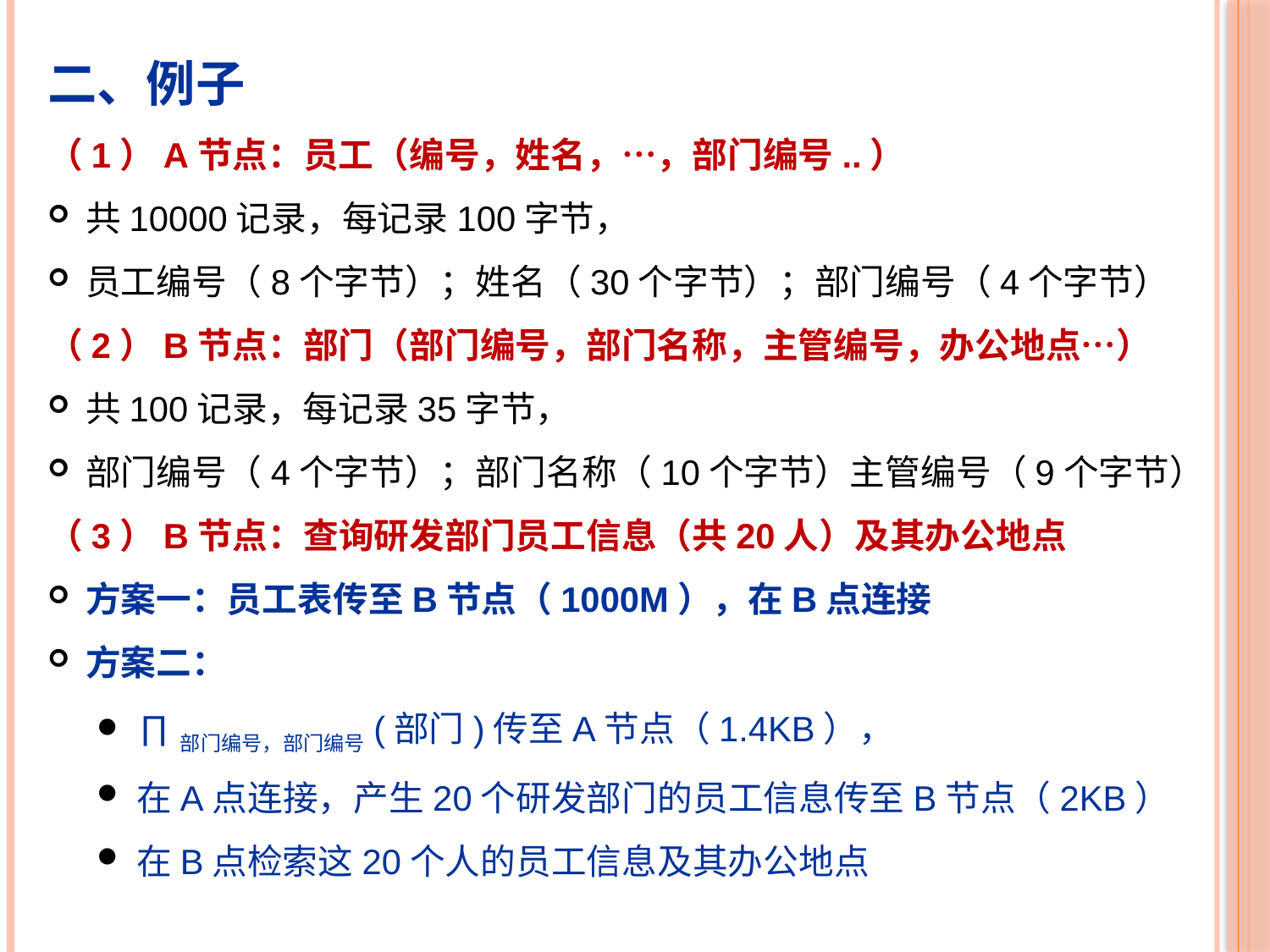

二、例子
（1）A节点：员工（编号，姓名，…，部门编号..）
共10000记录，每记录100字节，
员工编号（8个字节）；姓名（30个字节）；部门编号（4个字节）
（2）B节点：部门（部门编号，部门名称，主管编号，办公地点…）
共100记录，每记录35字节，
部门编号（4个字节）；部门名称（10个字节）主管编号（9个字节）
（3）B节点：查询研发部门员工信息（共20人）及其办公地点
方案一：员工表传至B节点（1000M），在B点连接
方案二：
∏部门编号，部门编号(部门)传至A节点（1.4KB），
在A点连接，产生20个研发部门的员工信息传至B节点（2KB）
在B点检索这20个人的员工信息及其办公地点